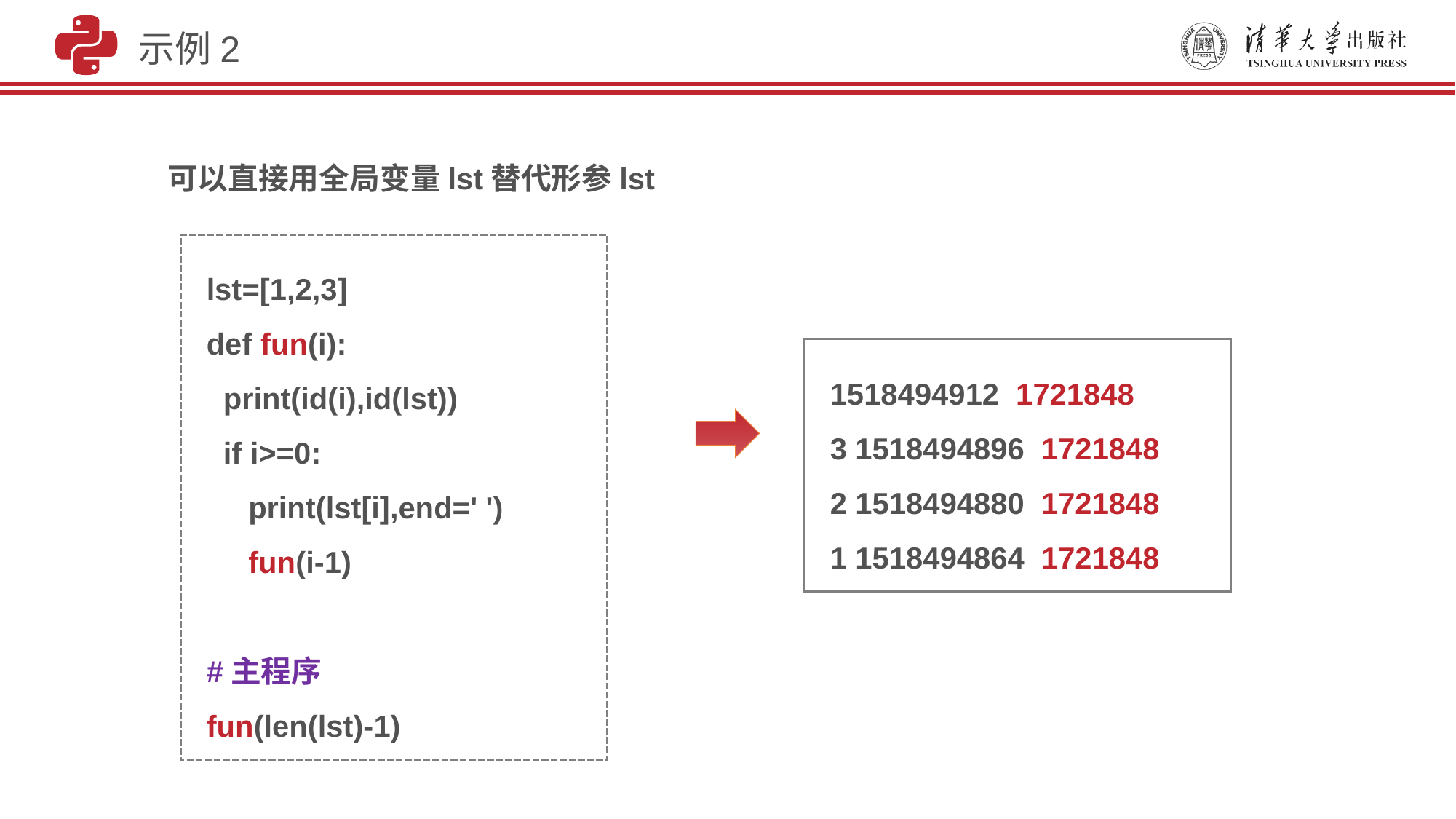

示例2
可以直接用全局变量lst替代形参lst
lst=[1,2,3]
def fun(i):
  print(id(i),id(lst))
  if i>=0:
     print(lst[i],end=' ')
     fun(i-1)

#主程序
fun(len(lst)-1)
1518494912  1721848
3 1518494896  1721848
2 1518494880  1721848
1 1518494864  1721848